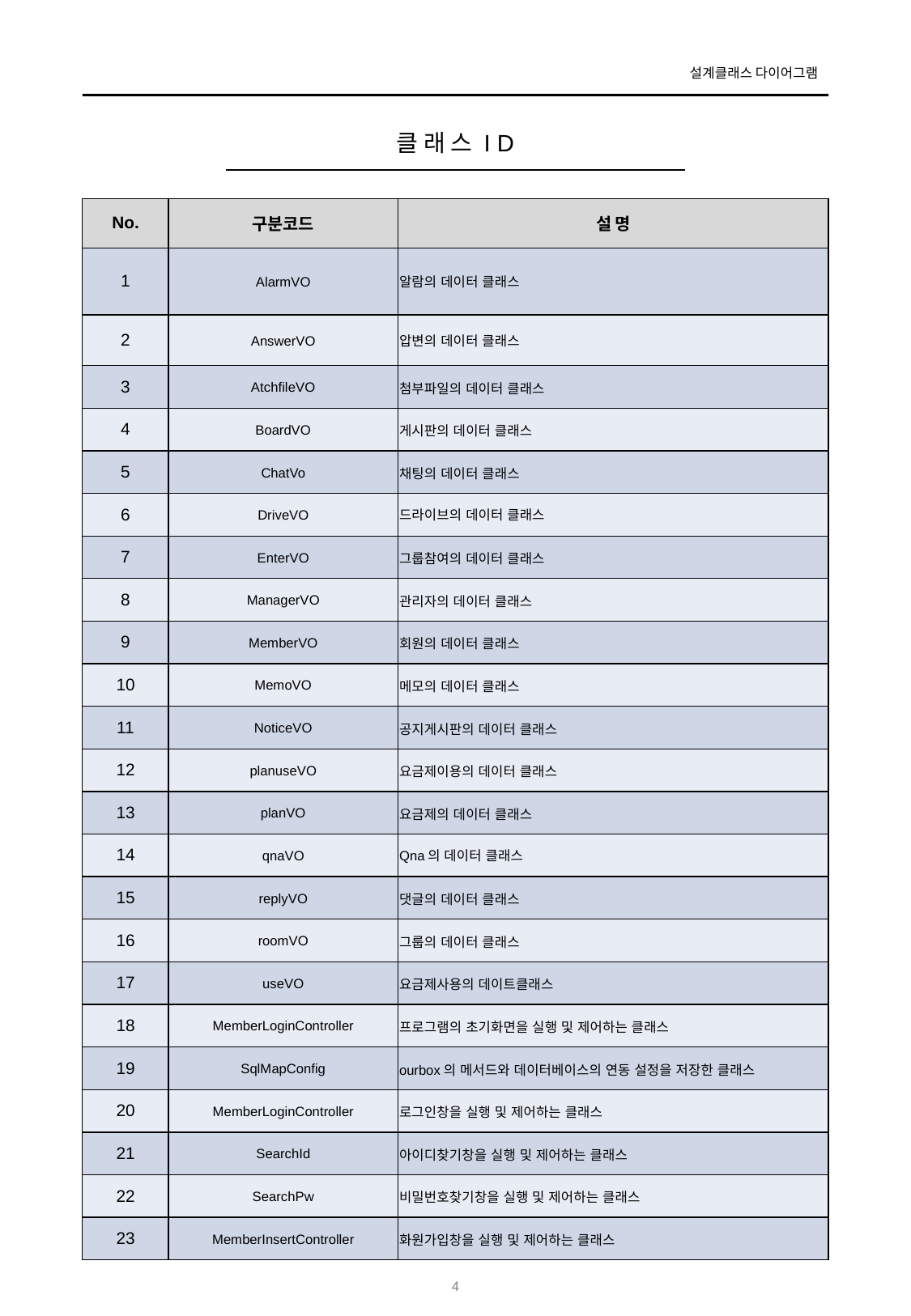

# 클 래 스 I D
| No. | 구분코드 | 설 명 |
| --- | --- | --- |
| 1 | AlarmVO | 알람의 데이터 클래스 |
| 2 | AnswerVO | 압변의 데이터 클래스 |
| 3 | AtchfileVO | 첨부파일의 데이터 클래스 |
| 4 | BoardVO | 게시판의 데이터 클래스 |
| 5 | ChatVo | 채팅의 데이터 클래스 |
| 6 | DriveVO | 드라이브의 데이터 클래스 |
| 7 | EnterVO | 그룹참여의 데이터 클래스 |
| 8 | ManagerVO | 관리자의 데이터 클래스 |
| 9 | MemberVO | 회원의 데이터 클래스 |
| 10 | MemoVO | 메모의 데이터 클래스 |
| 11 | NoticeVO | 공지게시판의 데이터 클래스 |
| 12 | planuseVO | 요금제이용의 데이터 클래스 |
| 13 | planVO | 요금제의 데이터 클래스 |
| 14 | qnaVO | Qna의 데이터 클래스 |
| 15 | replyVO | 댓글의 데이터 클래스 |
| 16 | roomVO | 그룹의 데이터 클래스 |
| 17 | useVO | 요금제사용의 데이트클래스 |
| 18 | MemberLoginController | 프로그램의 초기화면을 실행 및 제어하는 클래스 |
| 19 | SqlMapConfig | ourbox의 메서드와 데이터베이스의 연동 설정을 저장한 클래스 |
| 20 | MemberLoginController | 로그인창을 실행 및 제어하는 클래스 |
| 21 | SearchId | 아이디찾기창을 실행 및 제어하는 클래스 |
| 22 | SearchPw | 비밀번호찾기창을 실행 및 제어하는 클래스 |
| 23 | MemberInsertController | 화원가입창을 실행 및 제어하는 클래스 |
4